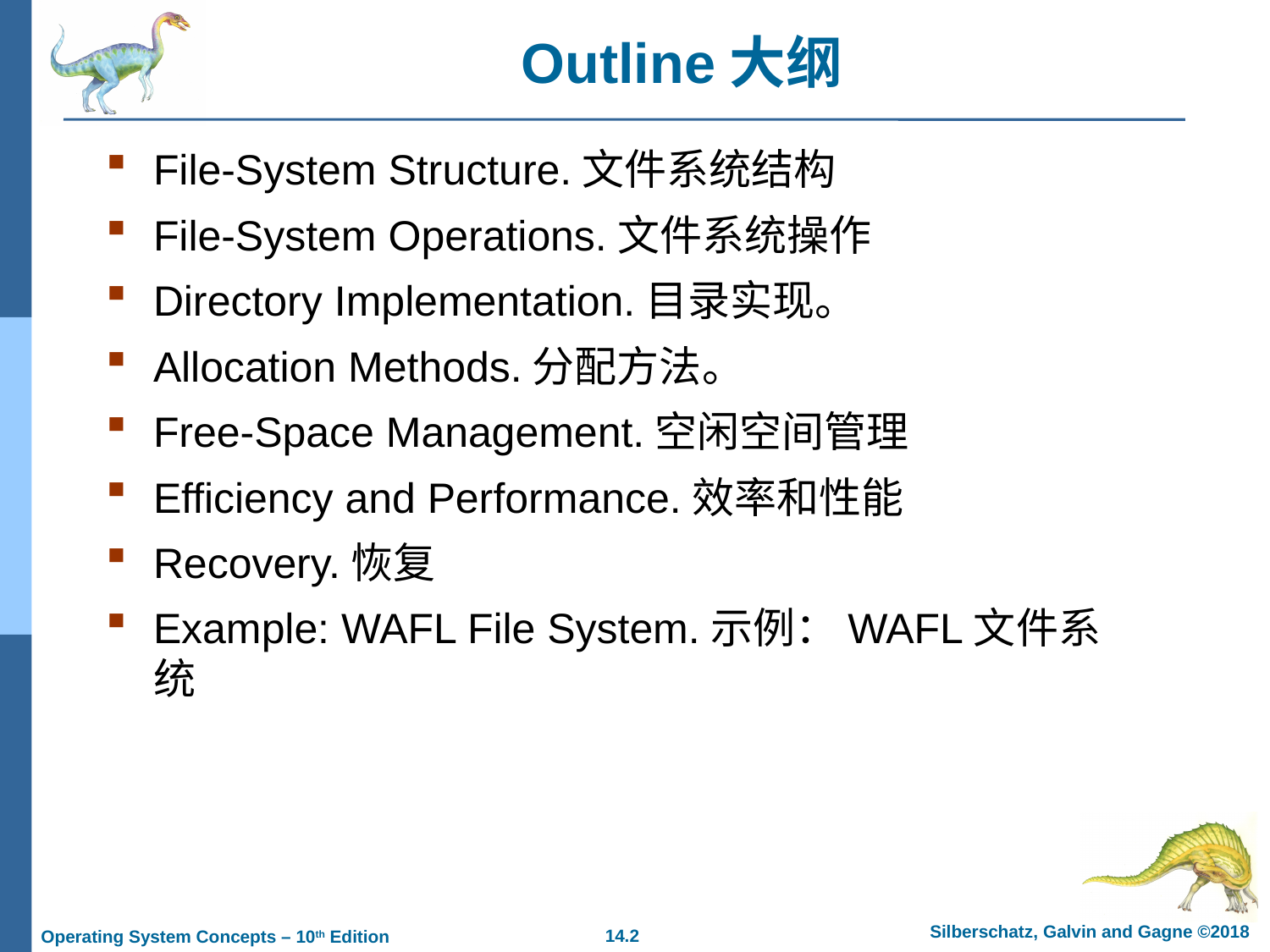

# Outline大纲
File-System Structure.文件系统结构
File-System Operations.文件系统操作
Directory Implementation.目录实现。
Allocation Methods.分配方法。
Free-Space Management.空闲空间管理
Efficiency and Performance.效率和性能
Recovery.恢复
Example: WAFL File System.示例：WAFL文件系统